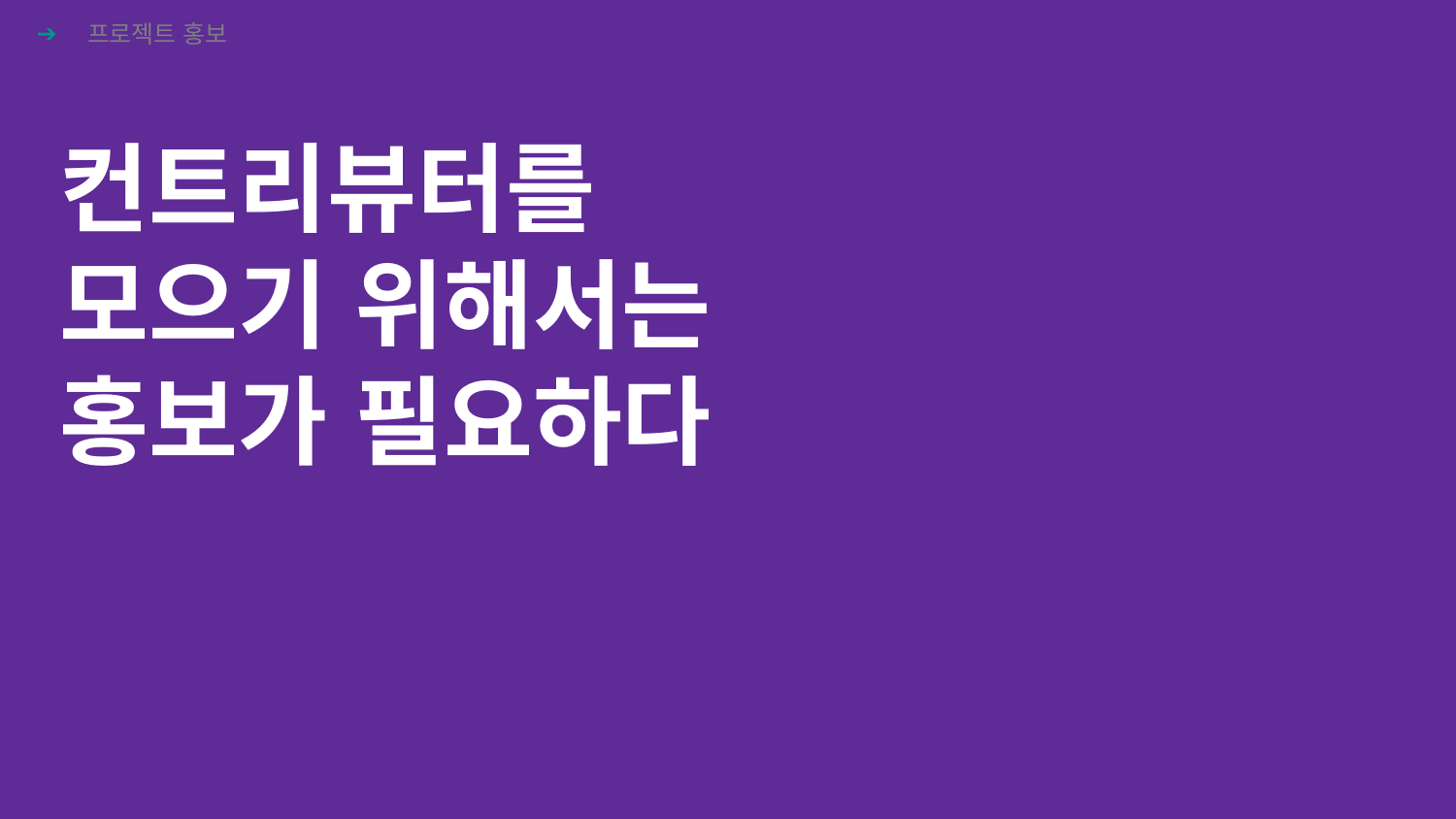

프로젝트 홍보
# 컨트리뷰터를 모으기 위해서는 홍보가 필요하다